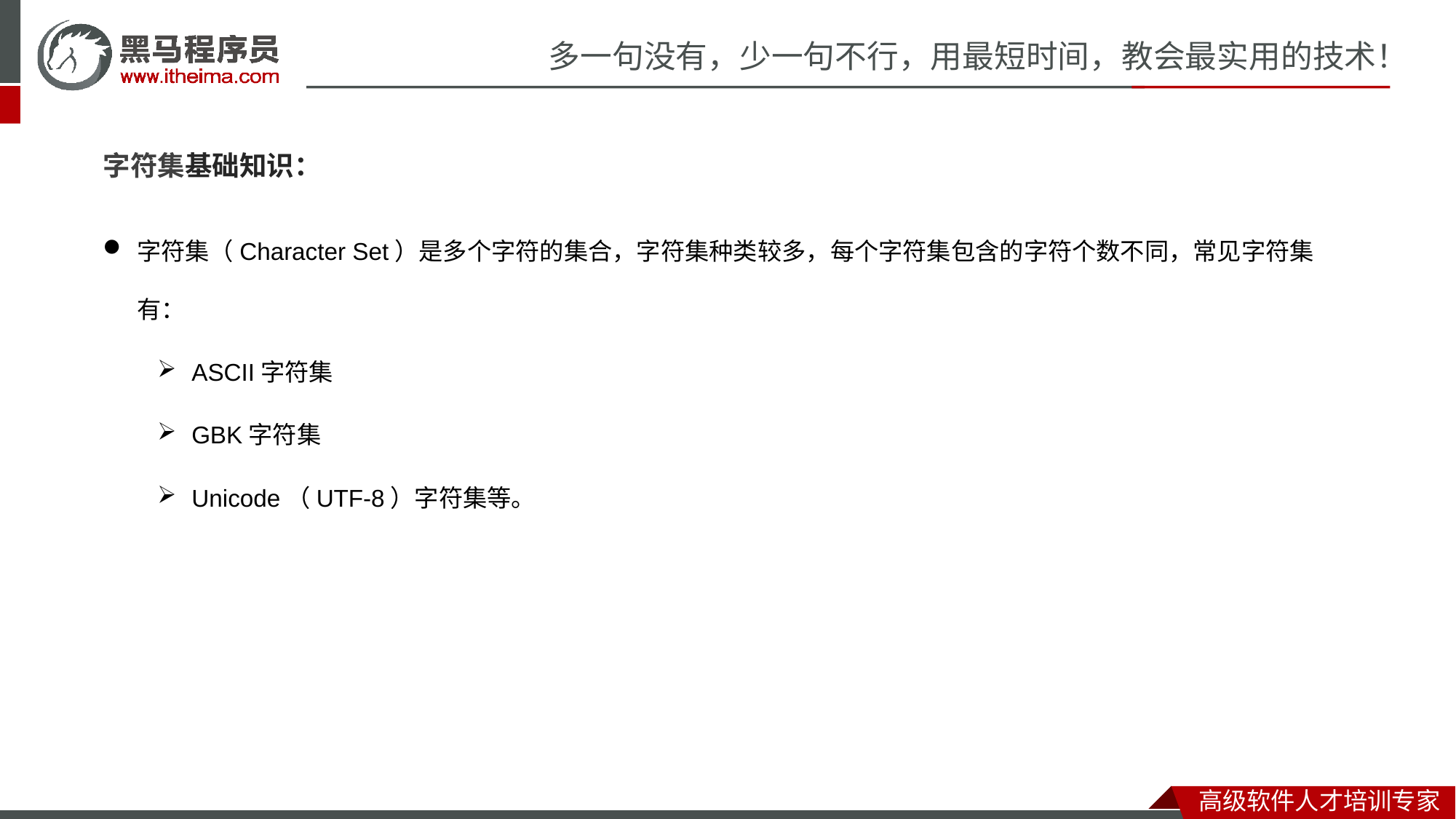

字符集基础知识：
字符集（Character Set）是多个字符的集合，字符集种类较多，每个字符集包含的字符个数不同，常见字符集有：
ASCII字符集
GBK字符集
Unicode（UTF-8）字符集等。